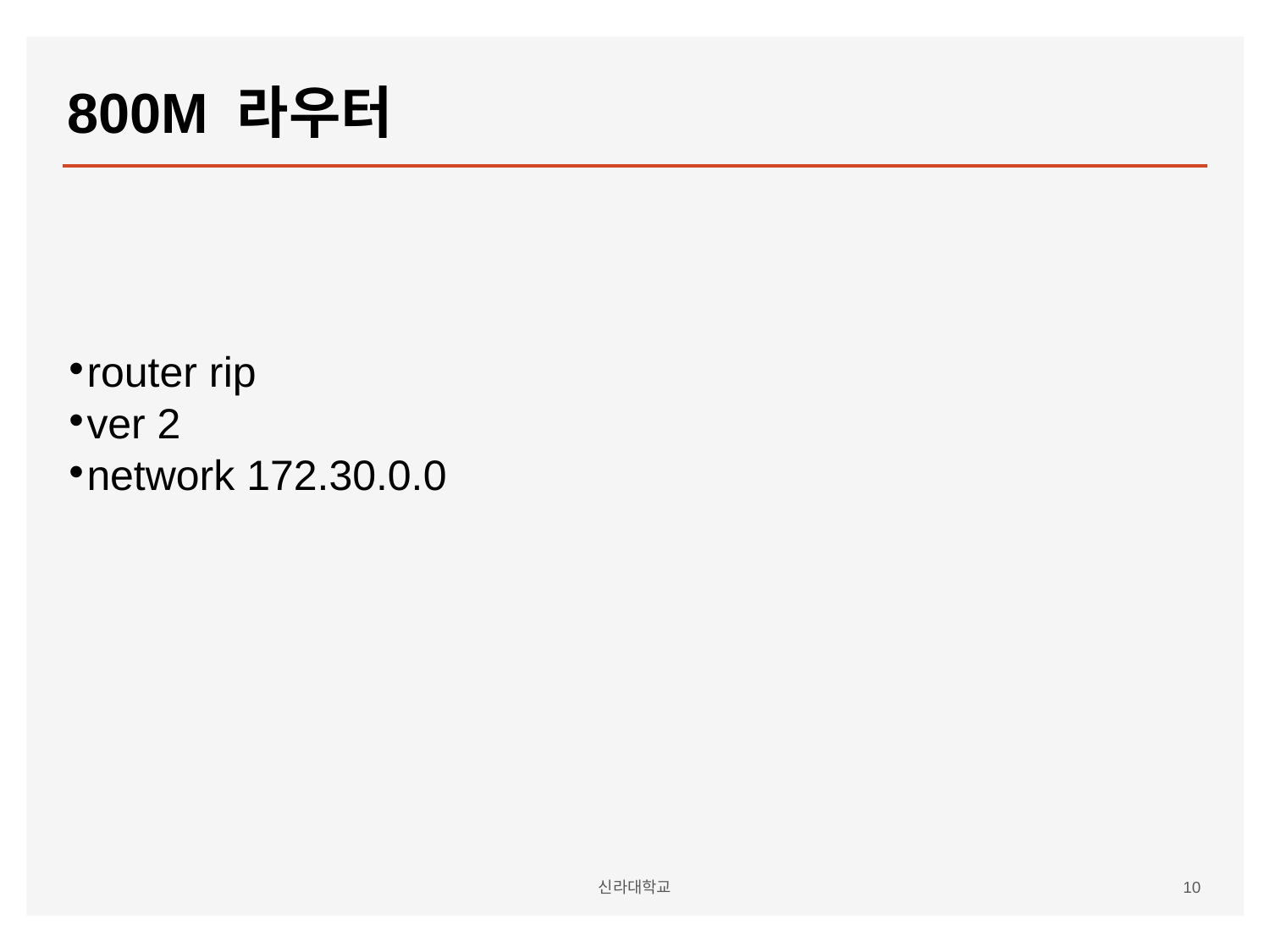

# 800M 라우터

router rip
ver 2
network 172.30.0.0

신라대학교
10